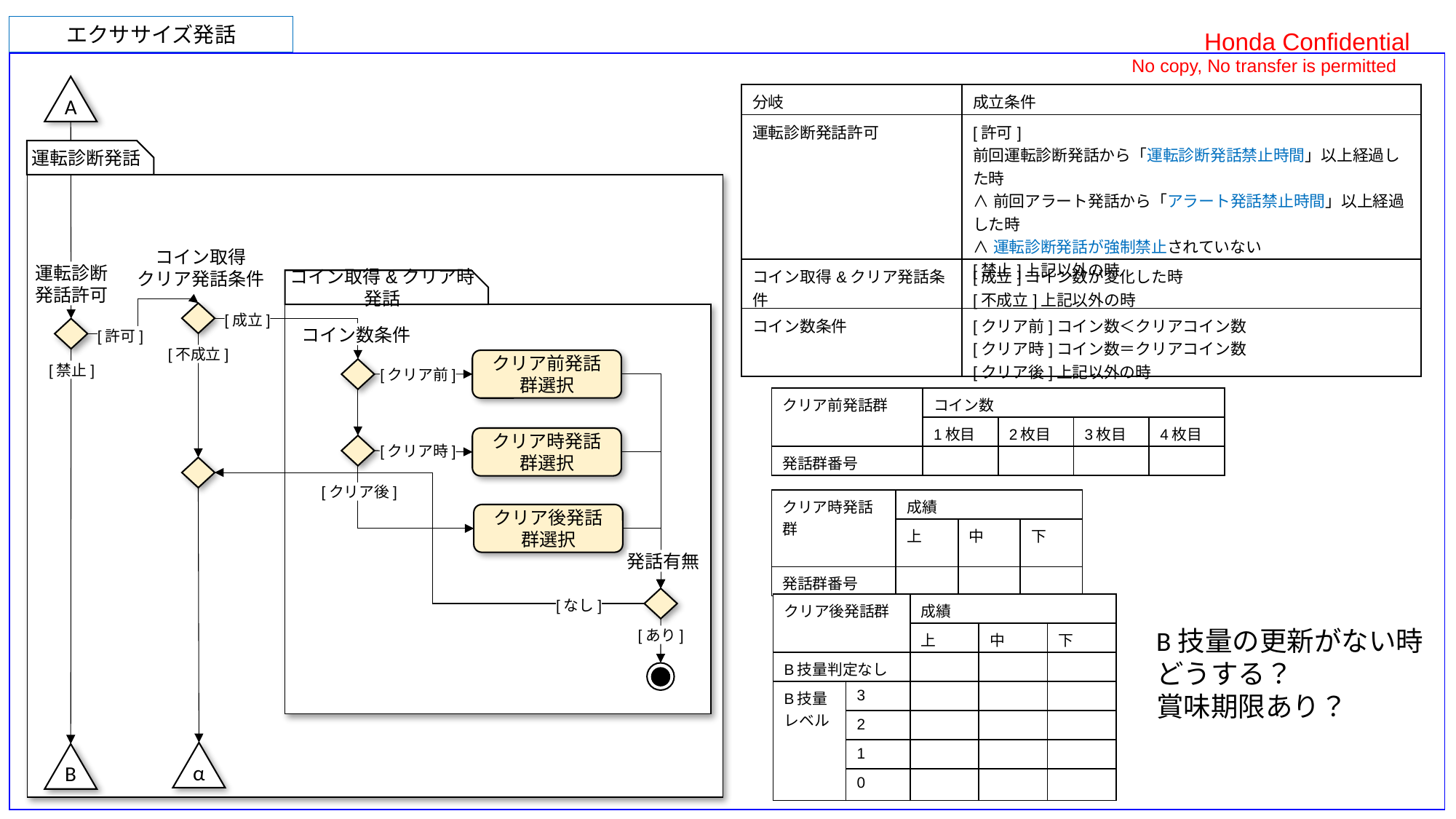

エクササイズ発話

A
| 分岐 | 成立条件 |
| --- | --- |
| 運転診断発話許可 | [許可] 前回運転診断発話から「運転診断発話禁止時間」以上経過した時 ∧前回アラート発話から「アラート発話禁止時間」以上経過した時 ∧運転診断発話が強制禁止されていない [禁止]上記以外の時 |
| コイン取得&クリア発話条件 | [成立]コイン数が変化した時 [不成立]上記以外の時 |
| コイン数条件 | [クリア前]コイン数＜クリアコイン数 [クリア時]コイン数＝クリアコイン数 [クリア後]上記以外の時 |
運転診断発話

コイン取得
クリア発話条件
運転診断
発話許可
コイン取得&クリア時発話

[成立]

コイン数条件
[許可]
[不成立]
クリア前発話群選択

[禁止]
[クリア前]
| クリア前発話群 | コイン数 |  |  |  |
| --- | --- | --- | --- | --- |
|  | 1枚目 | 2枚目 | 3枚目 | 4枚目 |
| 発話群番号 |  |  |  |  |
クリア時発話群選択

[クリア時]

[クリア後]
| クリア時発話群 | 成績 |  |  |
| --- | --- | --- | --- |
|  | 上 | 中 | 下 |
| 発話群番号 |  |  |  |
クリア後発話群選択
発話有無

| クリア後発話群 |  | 成績 |  |  |
| --- | --- | --- | --- | --- |
|  |  | 上 | 中 | 下 |
| B技量判定なし |  |  |  |  |
| B技量レベル | 3 |  |  |  |
|  | 2 |  |  |  |
|  | 1 |  |  |  |
|  | 0 |  |  |  |
[なし]
B技量の更新がない時
どうする？
賞味期限あり？
[あり]

α
B